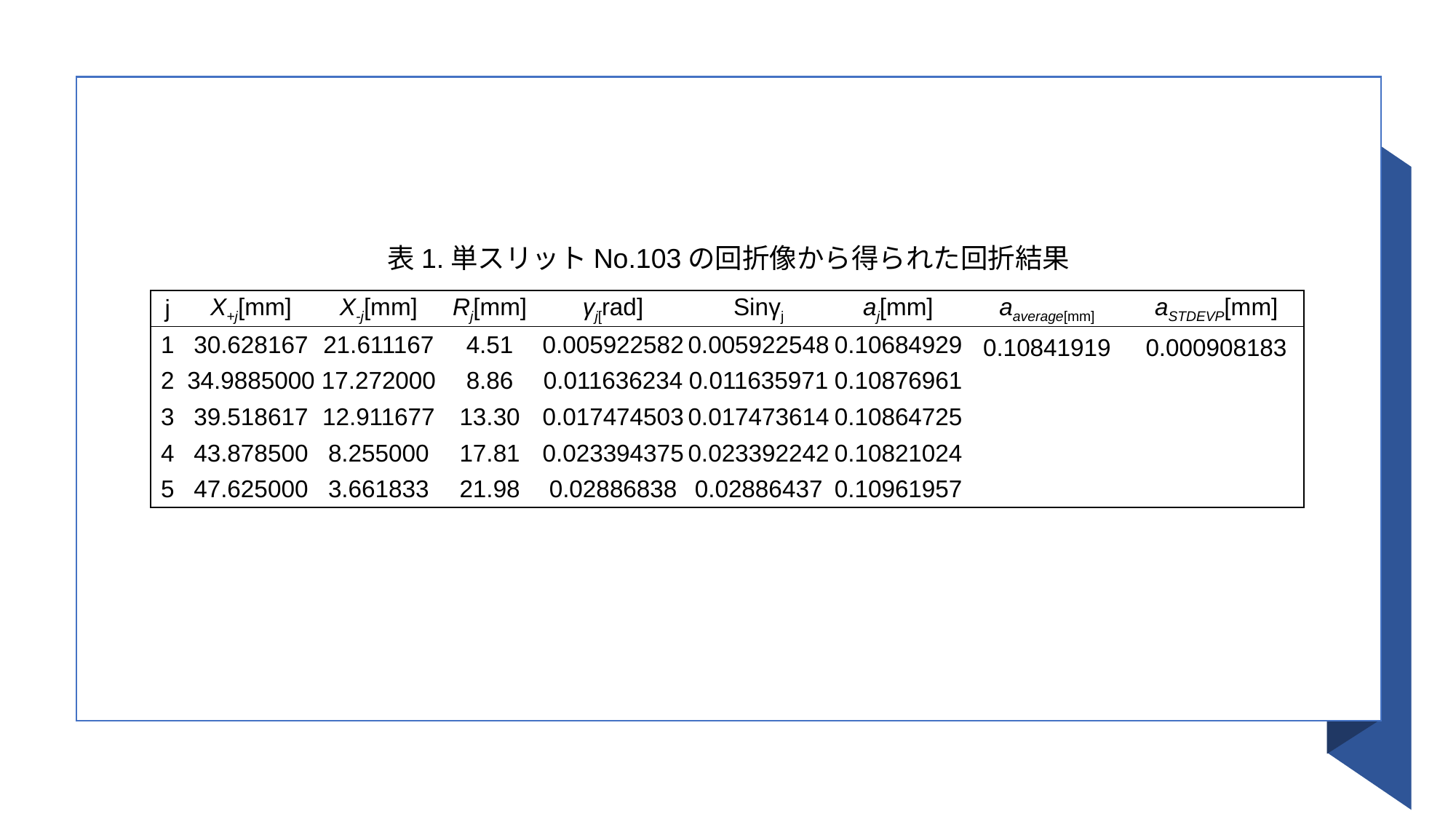

表1.単スリットNo.103の回折像から得られた回折結果
| j | X+j[mm] | X-j[mm] | Rj[mm] | γj[rad] | Sinγj | aj[mm] | aaverage[mm] | aSTDEVP[mm] |
| --- | --- | --- | --- | --- | --- | --- | --- | --- |
| 1 | 30.628167 | 21.611167 | 4.51 | 0.005922582 | 0.005922548 | 0.10684929 | 0.10841919 | 0.000908183 |
| 2 | 34.9885000 | 17.272000 | 8.86 | 0.011636234 | 0.011635971 | 0.10876961 |  |  |
| 3 | 39.518617 | 12.911677 | 13.30 | 0.017474503 | 0.017473614 | 0.10864725 |  |  |
| 4 | 43.878500 | 8.255000 | 17.81 | 0.023394375 | 0.023392242 | 0.10821024 |  |  |
| 5 | 47.625000 | 3.661833 | 21.98 | 0.02886838 | 0.02886437 | 0.10961957 |  |  |